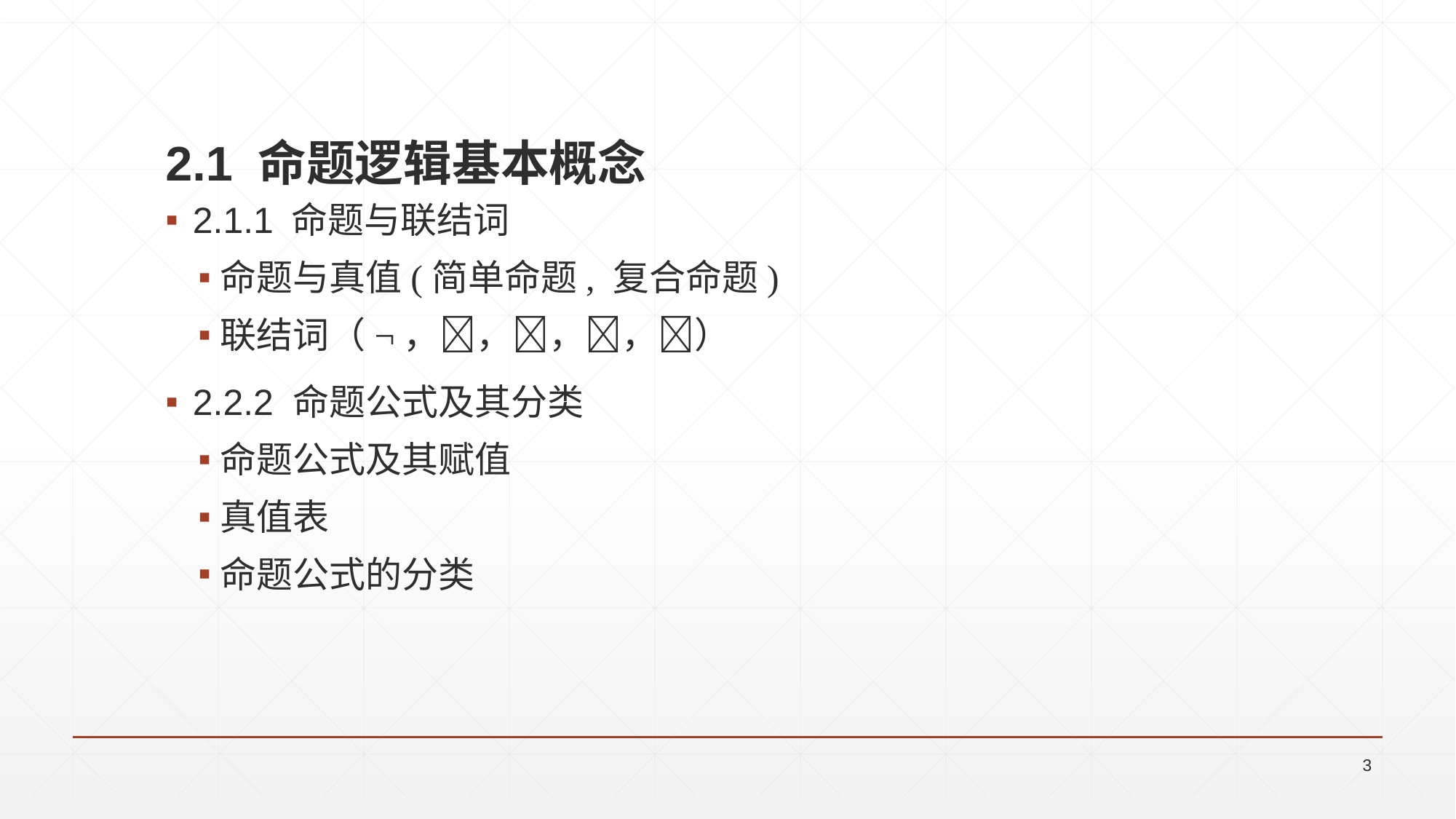

# 2.1 命题逻辑基本概念
2.1.1 命题与联结词
命题与真值(简单命题, 复合命题)
联结词（¬，∧，∨，→，↔）
2.2.2 命题公式及其分类
命题公式及其赋值
真值表
命题公式的分类
3